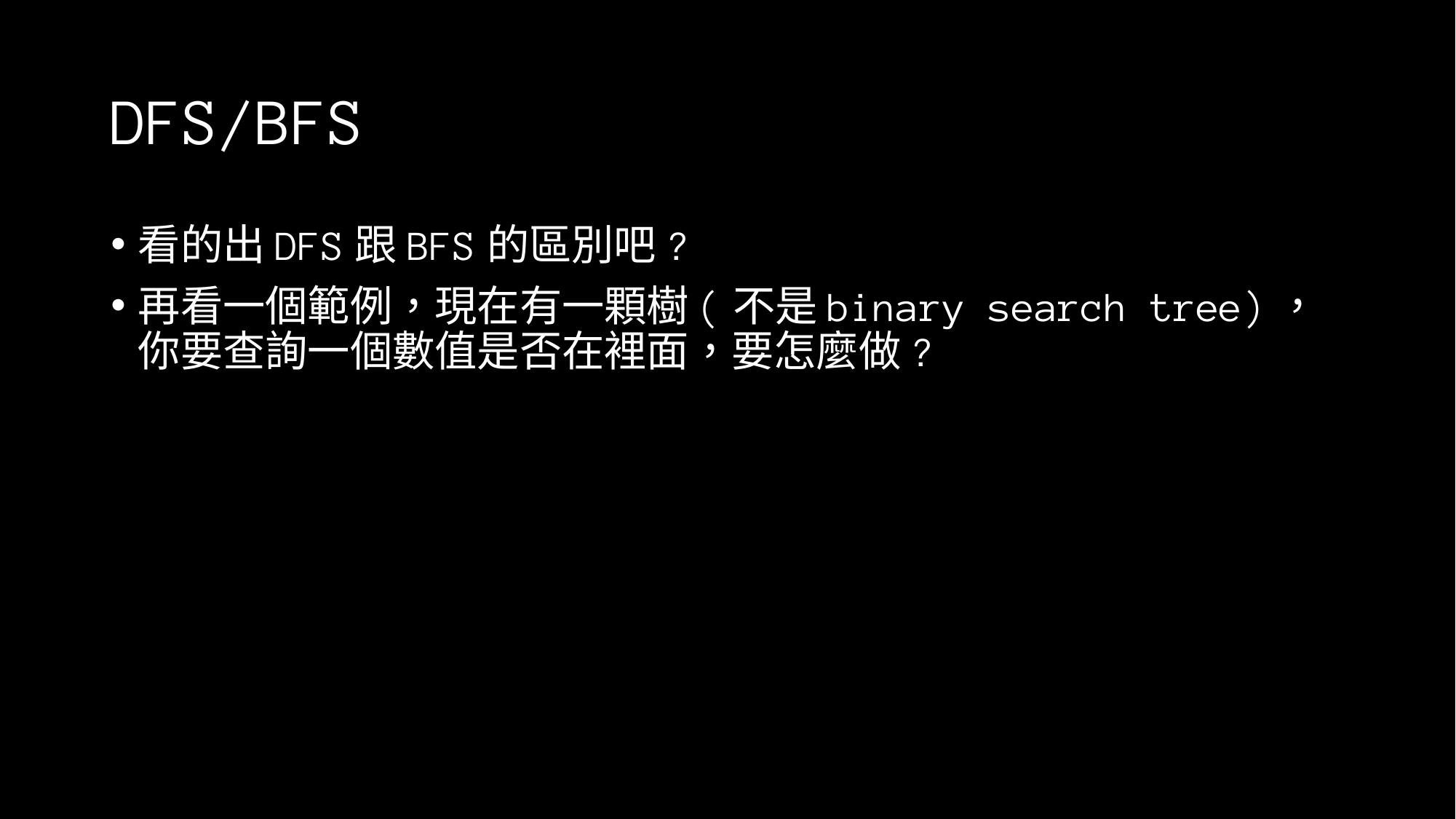

# DFS/BFS
看的出DFS跟BFS的區別吧?
再看一個範例，現在有一顆樹(不是binary search tree)，你要查詢一個數值是否在裡面，要怎麼做?